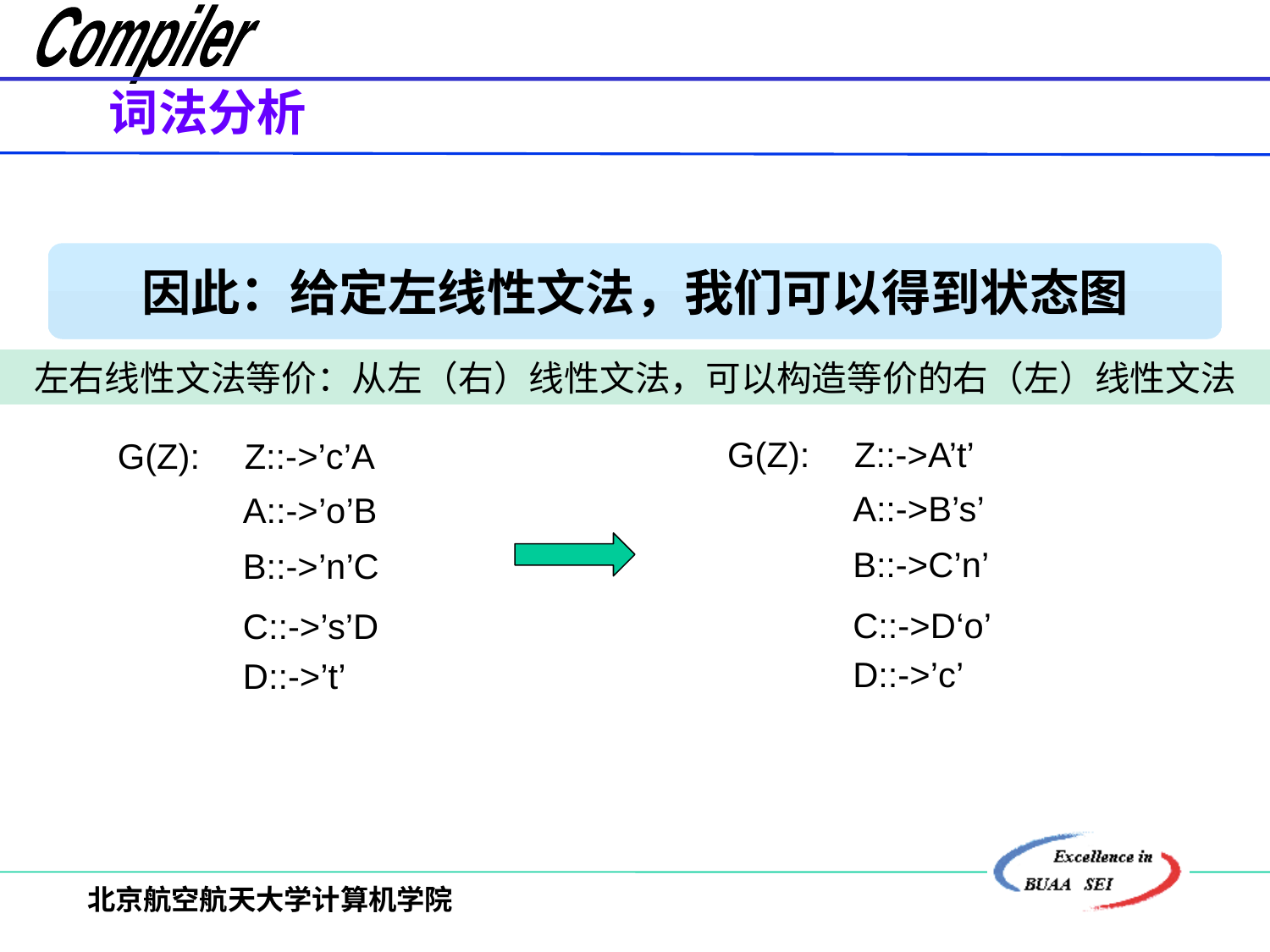

词法分析

因此：给定左线性文法，我们可以得到状态图
左右线性文法等价：从左（右）线性文法，可以构造等价的右（左）线性文法
G(Z):   	Z::->A’t’
G(Z):   	Z::->’c’A
	A::->B’s’
	A::->’o’B

	B::->C’n’
	B::->’n’C
	C::->D‘o’
	C::->’s’D
	D::->’c’
	D::->’t’